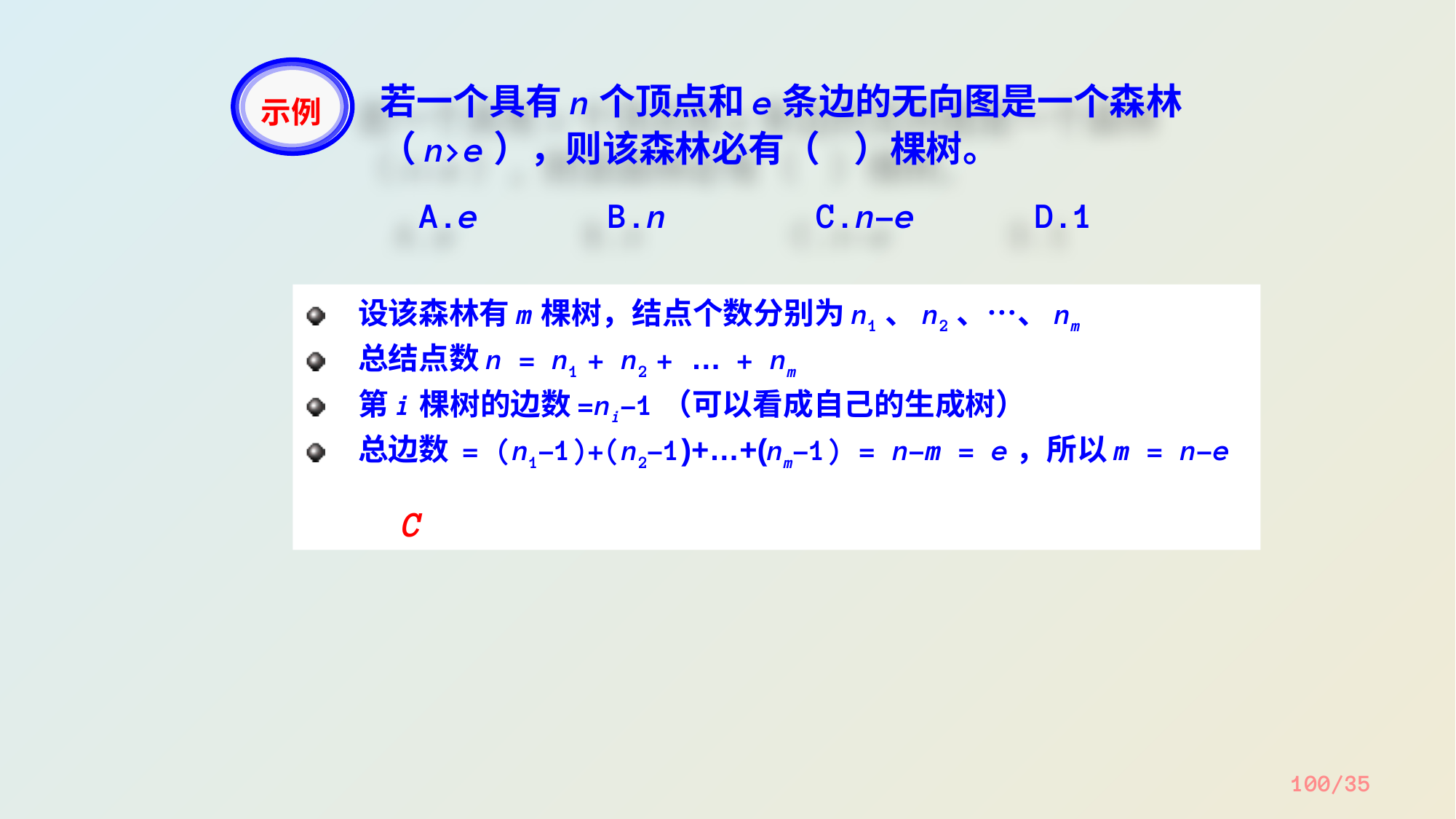

示例
若一个具有n个顶点和e条边的无向图是一个森林（n>e），则该森林必有（    ）棵树。
  A.e	      B.n		C.n-e		D.1
设该森林有m棵树，结点个数分别为n1、n2、…、nm
总结点数n = n1 + n2 + … + nm
第i棵树的边数=ni-1（可以看成自己的生成树）
总边数 = (n1-1)+(n2-1)+…+(nm-1) = n-m = e，所以m = n-e
     C
100/35